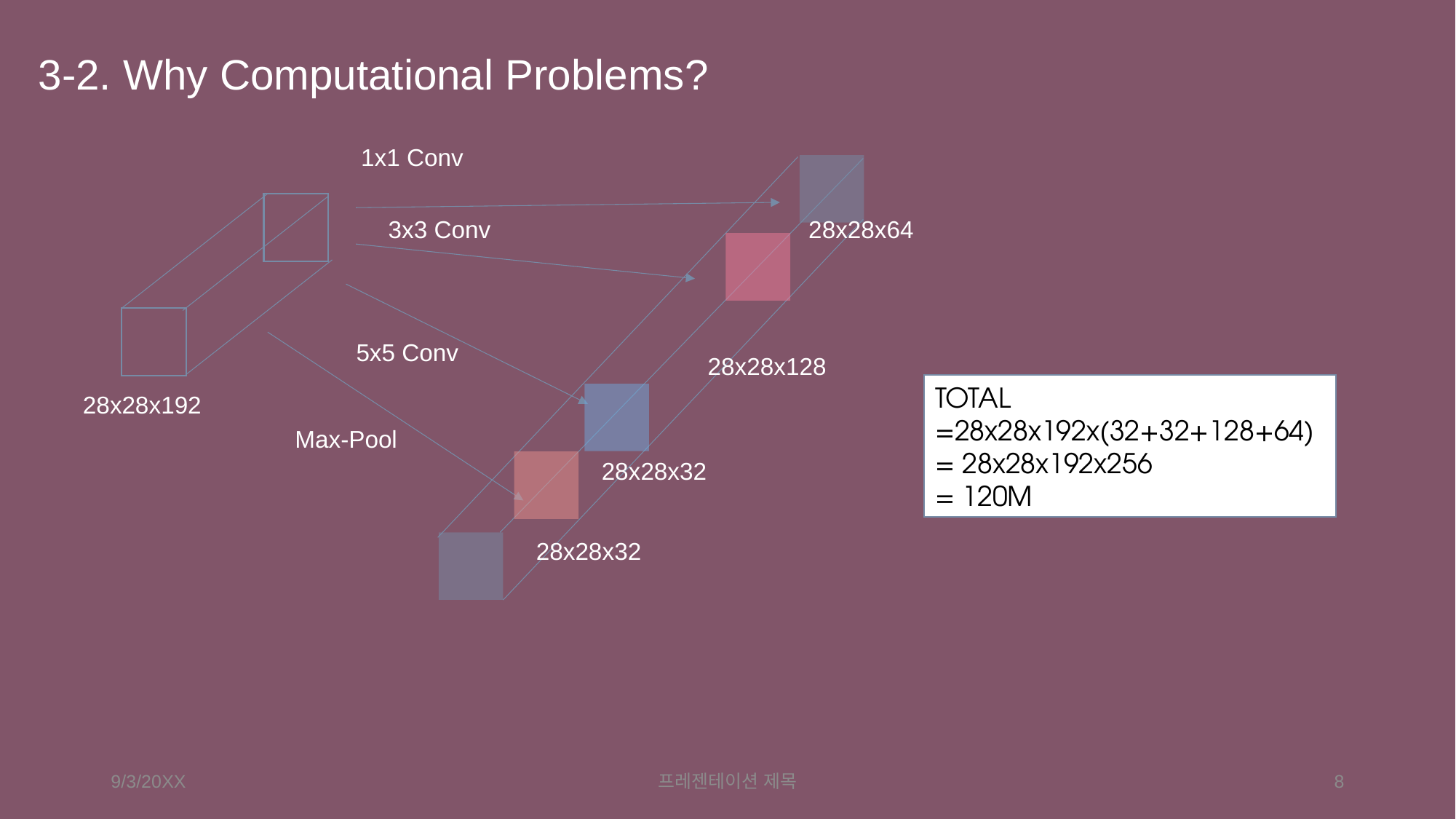

# 3-2. Why Computational Problems?
1x1 Conv

3x3 Conv
28x28x64

5x5 Conv
28x28x128
TOTAL =28x28x192x(32+32+128+64) = 28x28x192x256
= 120M

28x28x192
Max-Pool
28x28x32

28x28x32

9/3/20XX
프레젠테이션 제목
8